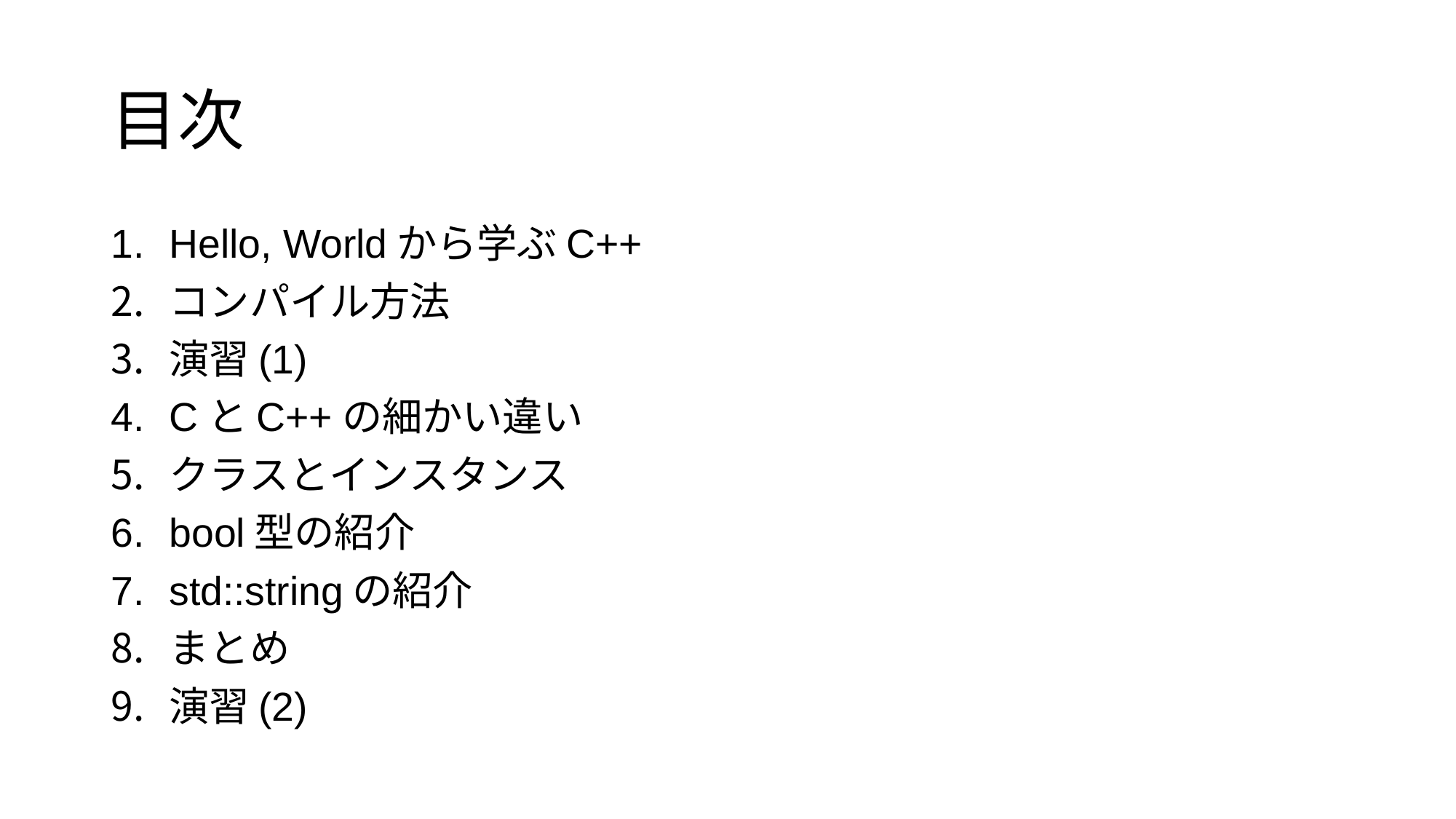

# 目次
Hello, Worldから学ぶC++
コンパイル方法
演習(1)
CとC++の細かい違い
クラスとインスタンス
bool型の紹介
std::stringの紹介
まとめ
演習(2)